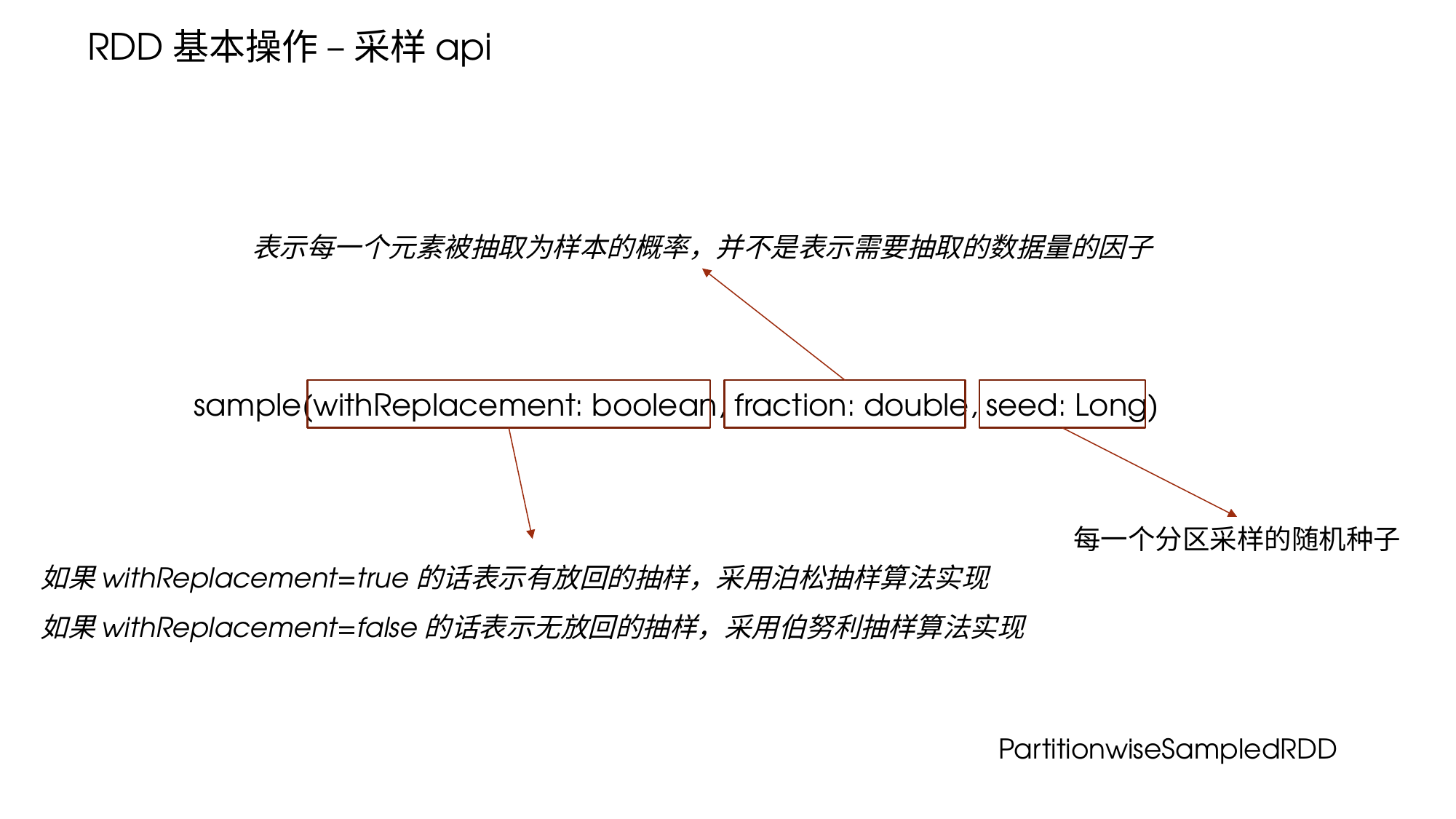

RDD基本操作 – 采样api
表示每一个元素被抽取为样本的概率，并不是表示需要抽取的数据量的因子
sample(withReplacement: boolean, fraction: double, seed: Long)

每一个分区采样的随机种子
如果withReplacement=true的话表示有放回的抽样，采用泊松抽样算法实现
如果withReplacement=false的话表示无放回的抽样，采用伯努利抽样算法实现
PartitionwiseSampledRDD